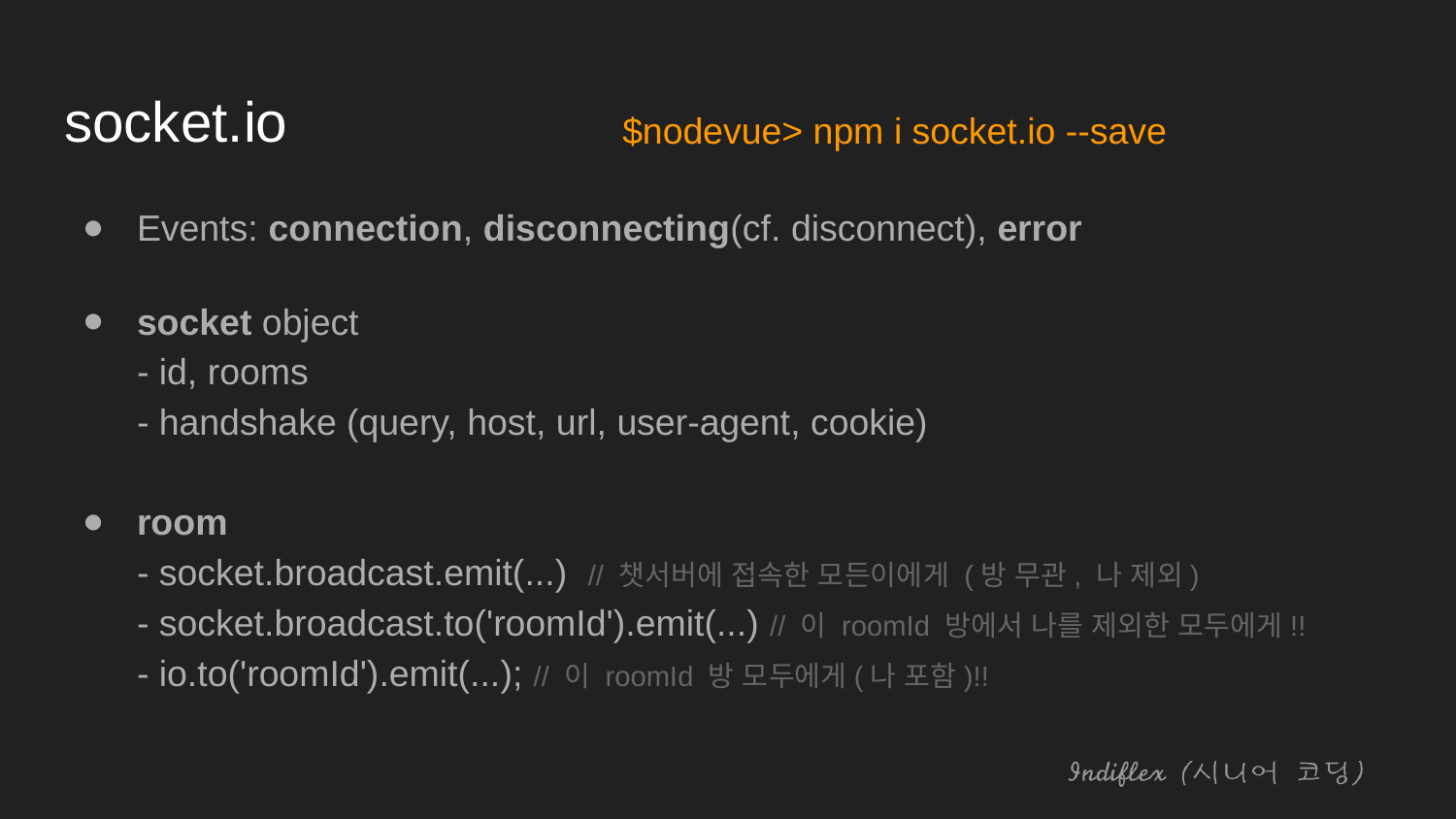

# socket.io
$nodevue> npm i socket.io --save

Events: connection, disconnecting(cf. disconnect), error
socket object
- id, rooms
- handshake (query, host, url, user-agent, cookie)
room
- socket.broadcast.emit(...)  // 챗서버에 접속한 모든이에게 (방 무관, 나 제외)
- socket.broadcast.to('roomId').emit(...) // 이 roomId 방에서 나를 제외한 모두에게!!
- io.to('roomId').emit(...); // 이 roomId 방 모두에게(나 포함)!!